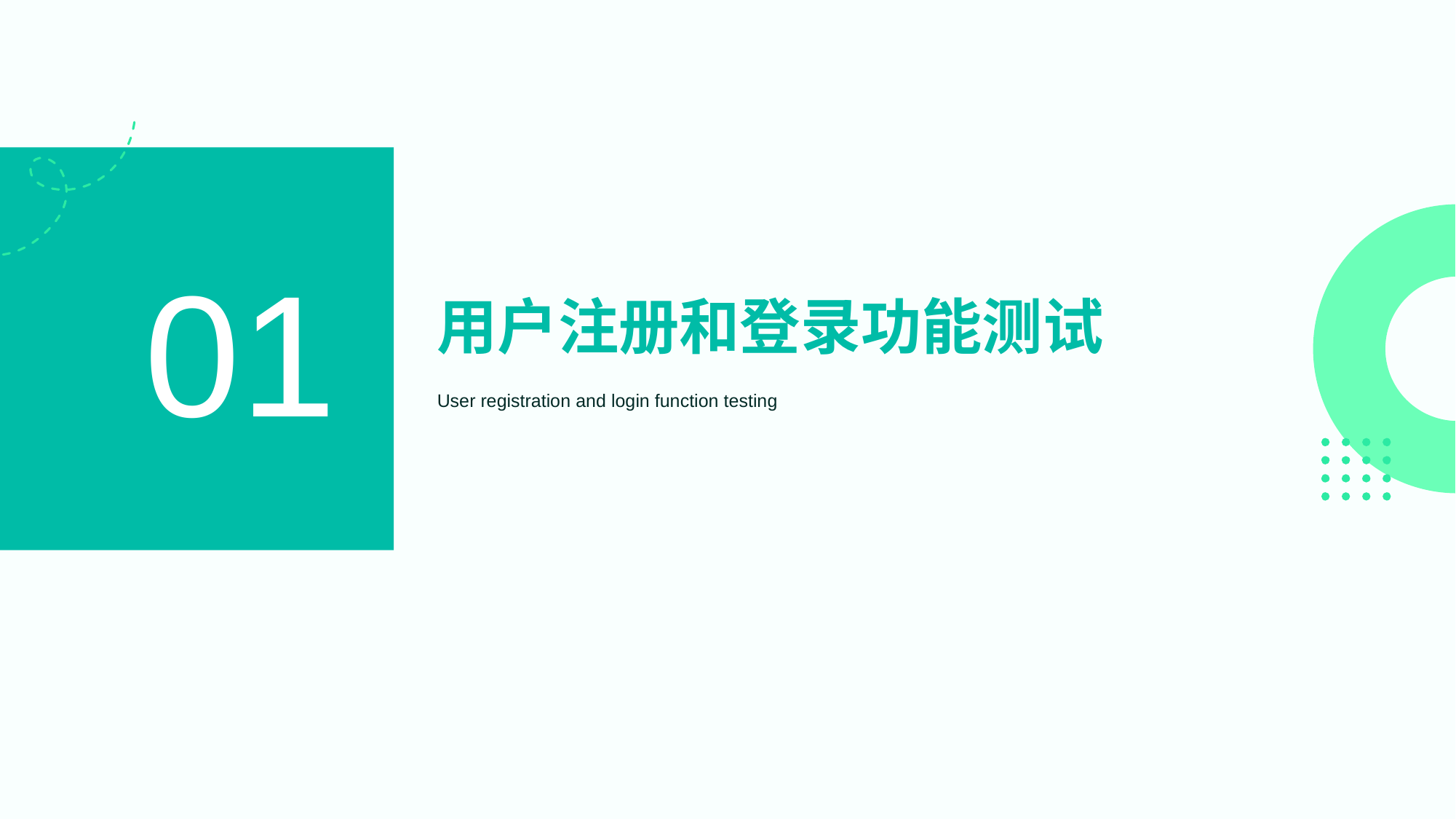

01
用户注册和登录功能测试
User registration and login function testing